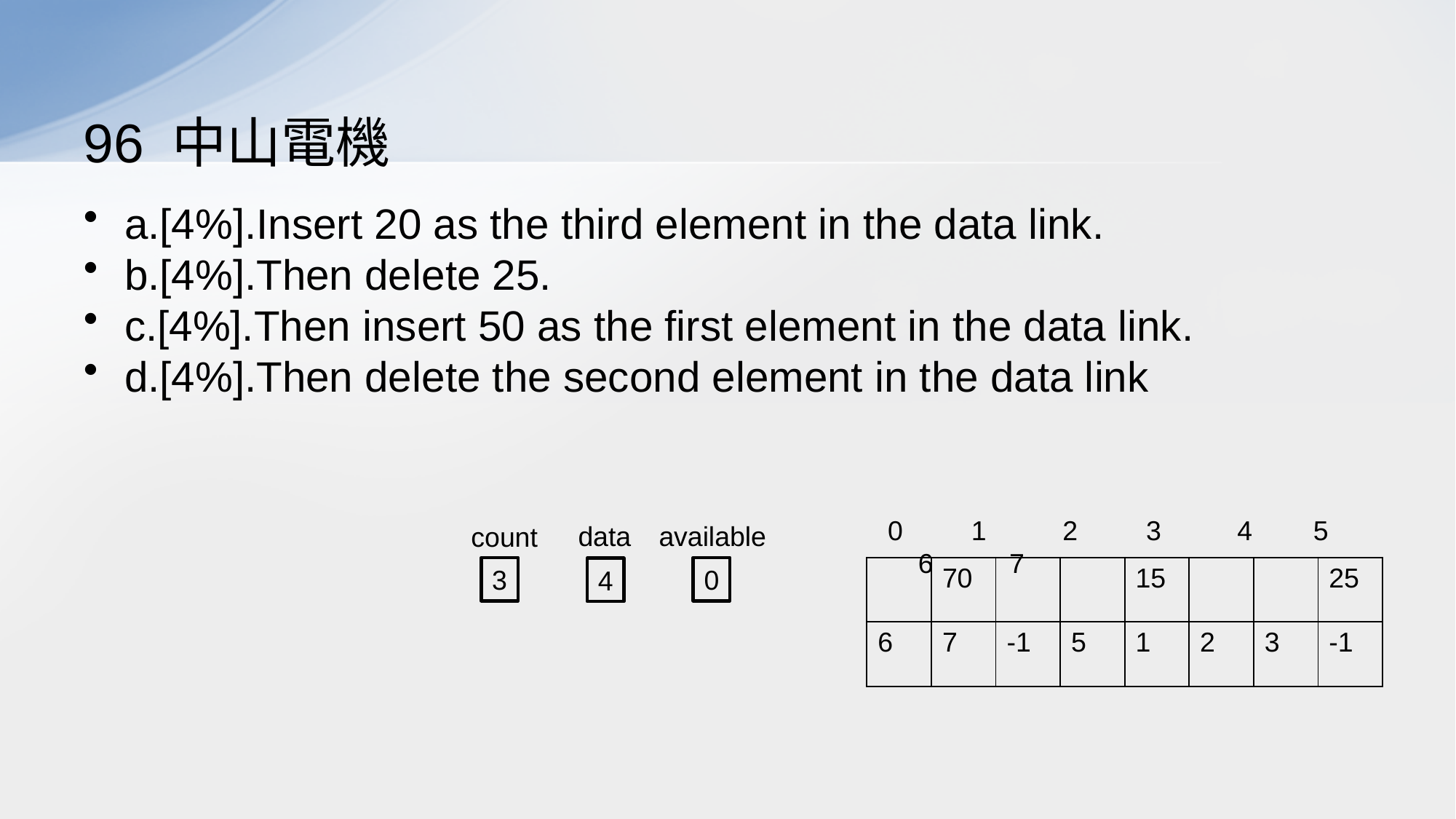

# 96 中山電機
a.[4%].Insert 20 as the third element in the data link.
b.[4%].Then delete 25.
c.[4%].Then insert 50 as the first element in the data link.
d.[4%].Then delete the second element in the data link
0         1          2         3          4        5         6          7
data
available
count
3
0
|  | 70 |  |  | 15 |  |  | 25 |
| --- | --- | --- | --- | --- | --- | --- | --- |
| 6 | 7 | -1 | 5 | 1 | 2 | 3 | -1 |
4